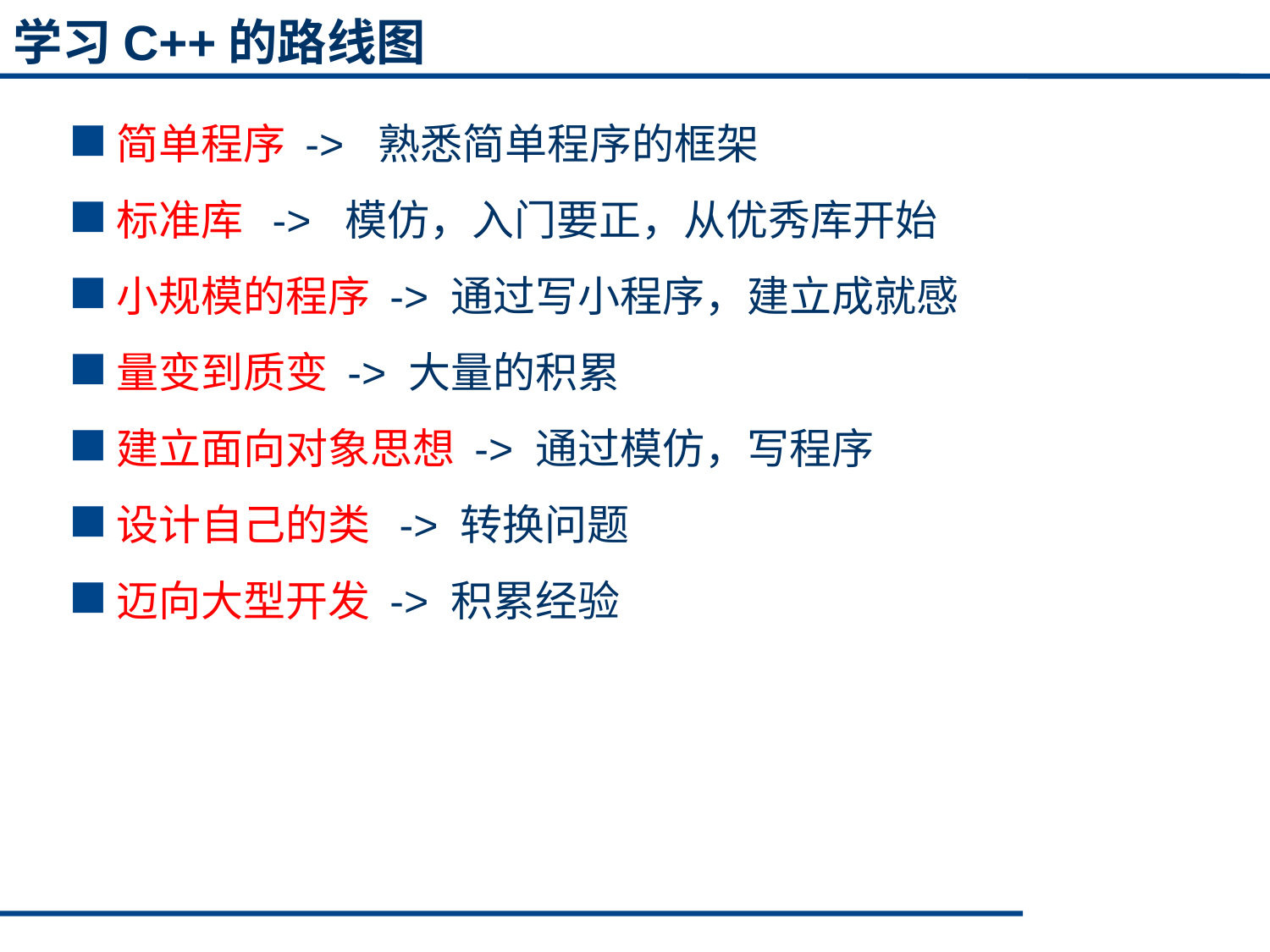

# 学习C++的路线图
简单程序 ->  熟悉简单程序的框架
标准库  ->  模仿，入门要正，从优秀库开始
小规模的程序 -> 通过写小程序，建立成就感
量变到质变 -> 大量的积累
建立面向对象思想 -> 通过模仿，写程序
设计自己的类  -> 转换问题
迈向大型开发 -> 积累经验